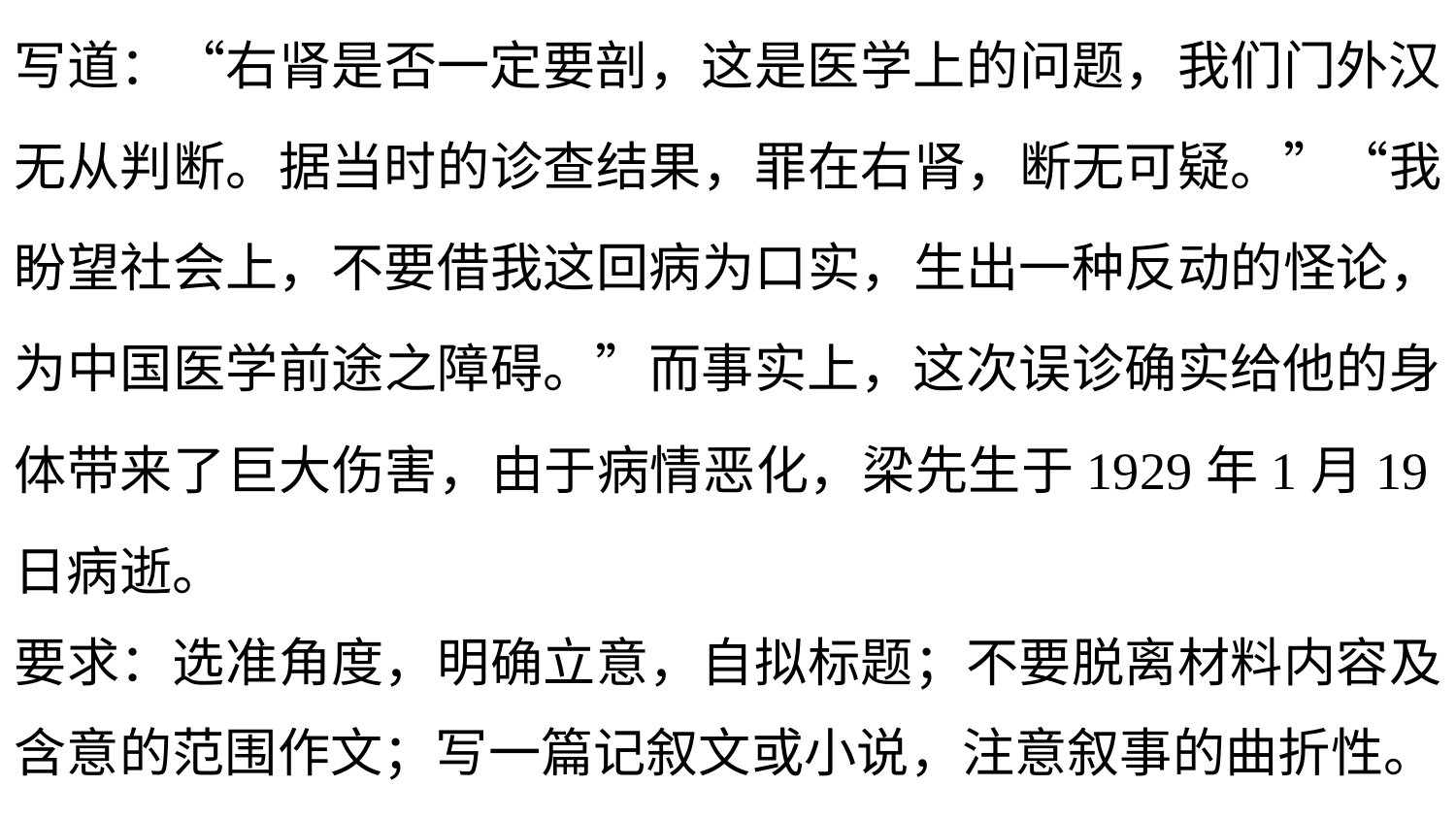

写道：“右肾是否一定要剖，这是医学上的问题，我们门外汉无从判断。据当时的诊查结果，罪在右肾，断无可疑。”“我盼望社会上，不要借我这回病为口实，生出一种反动的怪论，为中国医学前途之障碍。”而事实上，这次误诊确实给他的身体带来了巨大伤害，由于病情恶化，梁先生于1929年1月19日病逝。
要求：选准角度，明确立意，自拟标题；不要脱离材料内容及含意的范围作文；写一篇记叙文或小说，注意叙事的曲折性。